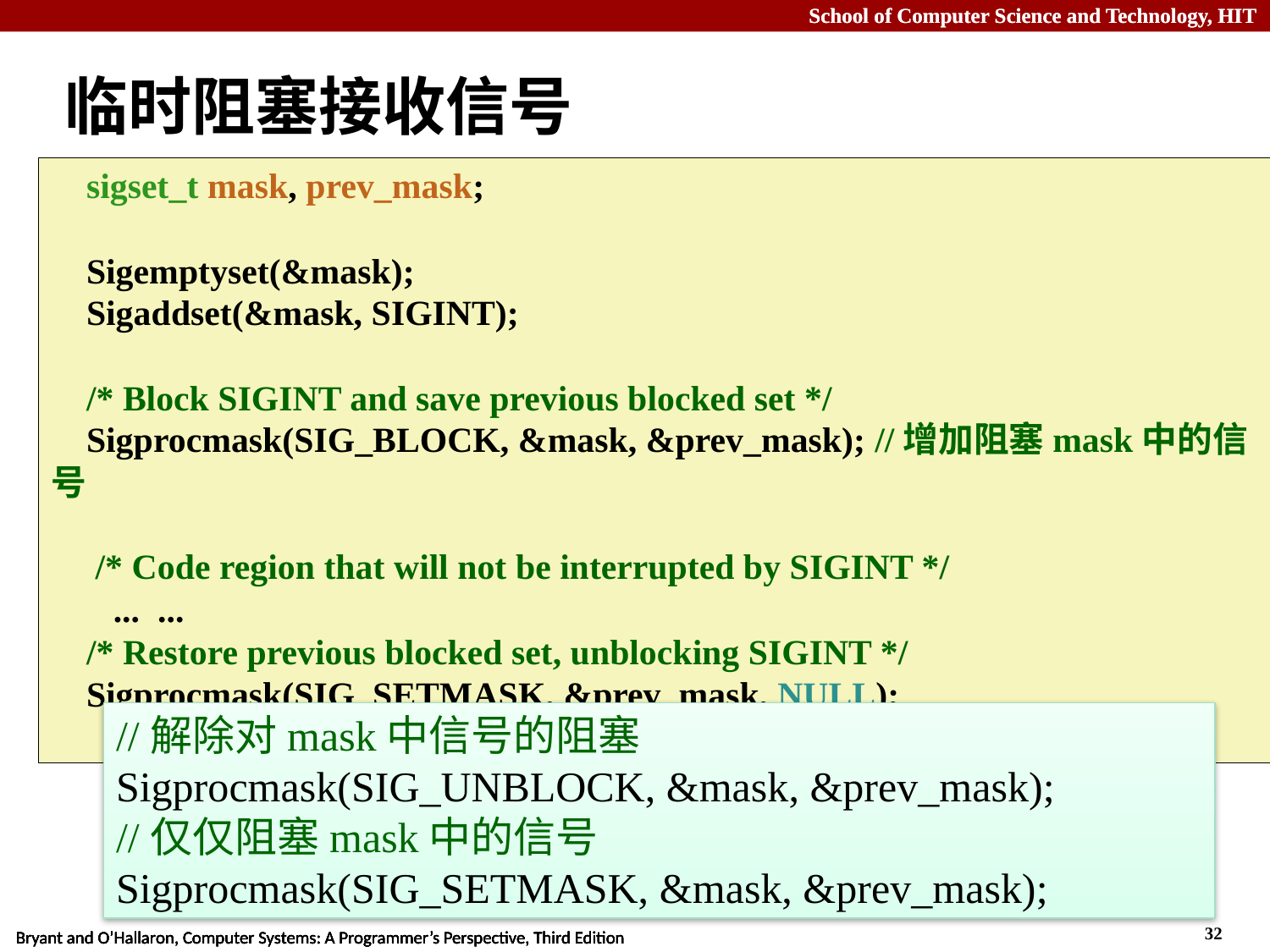

# 临时阻塞接收信号
    sigset_t mask, prev_mask;

    Sigemptyset(&mask);
    Sigaddset(&mask, SIGINT);

    /* Block SIGINT and save previous blocked set */
    Sigprocmask(SIG_BLOCK, &mask, &prev_mask); //增加阻塞mask中的信号

     /* Code region that will not be interrupted by SIGINT */
       ...  ...
    /* Restore previous blocked set, unblocking SIGINT */
    Sigprocmask(SIG_SETMASK, &prev_mask, NULL);

//解除对mask中信号的阻塞
Sigprocmask(SIG_UNBLOCK, &mask, &prev_mask);
//仅仅阻塞mask中的信号
Sigprocmask(SIG_SETMASK, &mask, &prev_mask);